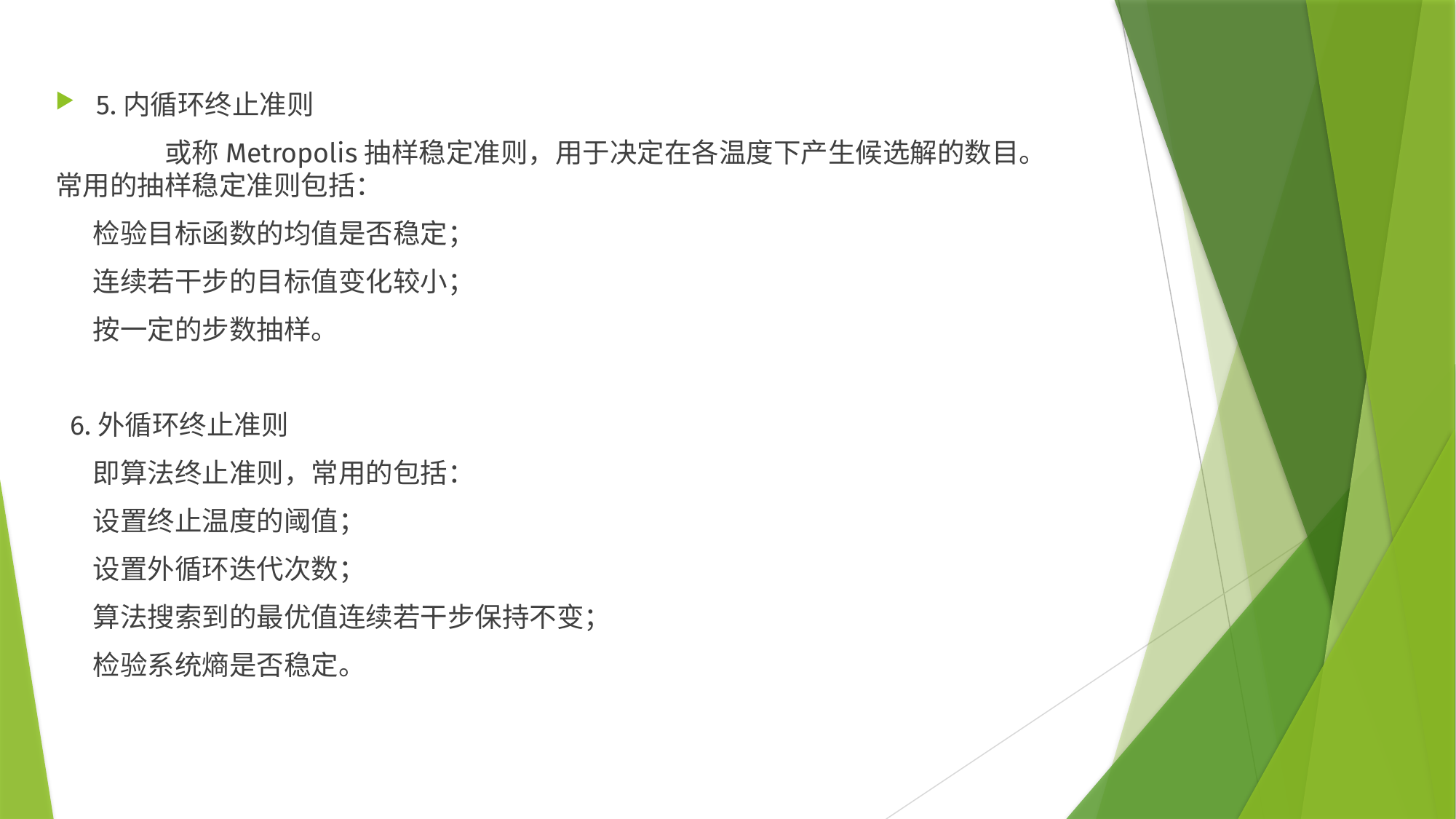

5.内循环终止准则
	或称Metropolis抽样稳定准则，用于决定在各温度下产生候选解的数目。常用的抽样稳定准则包括：
     检验目标函数的均值是否稳定；
     连续若干步的目标值变化较小；
     按一定的步数抽样。

  6.外循环终止准则
     即算法终止准则，常用的包括：
     设置终止温度的阈值；
     设置外循环迭代次数；
     算法搜索到的最优值连续若干步保持不变；
     检验系统熵是否稳定。